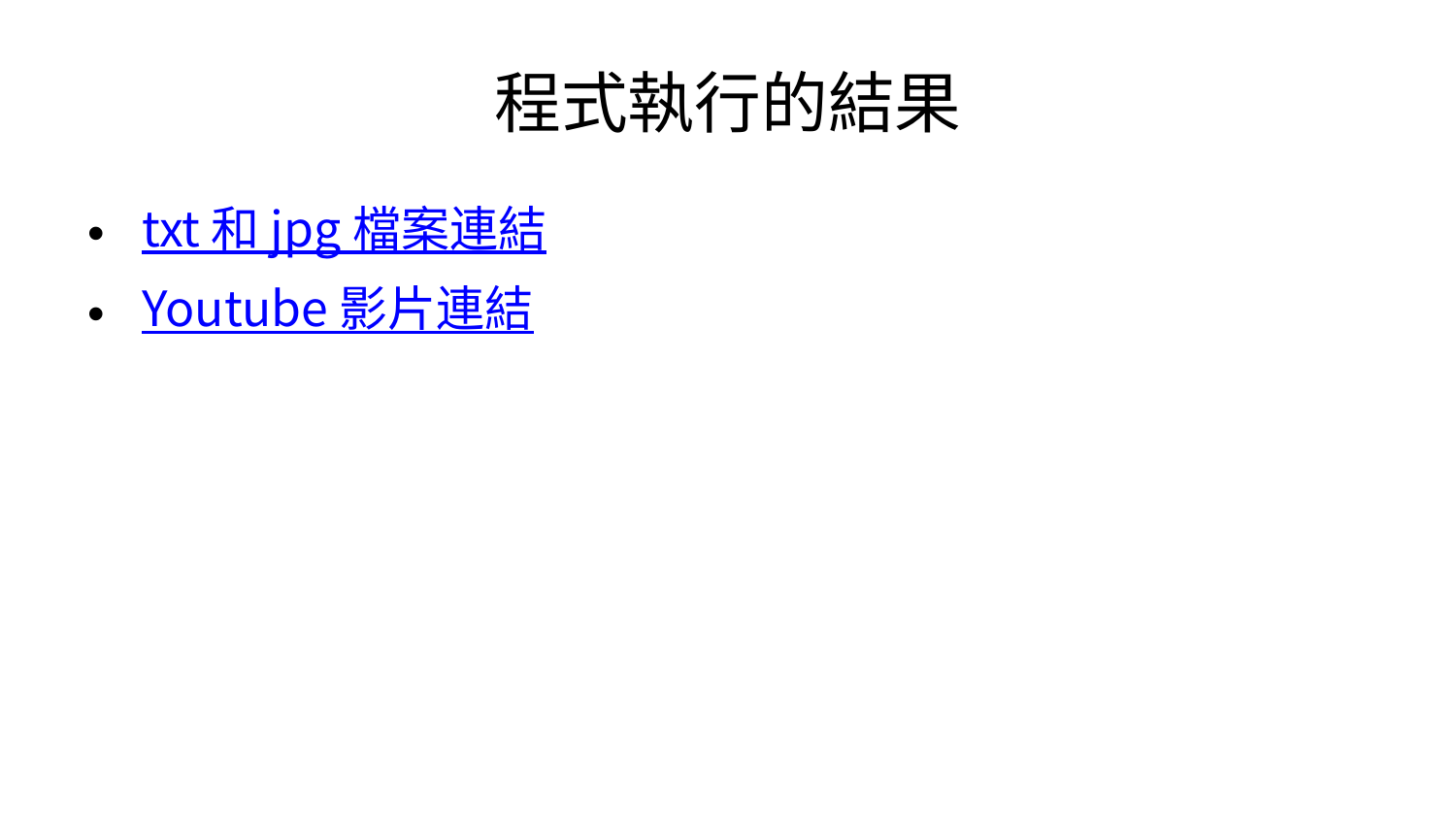

# 程式執行的結果
txt 和 jpg 檔案連結
Youtube 影片連結